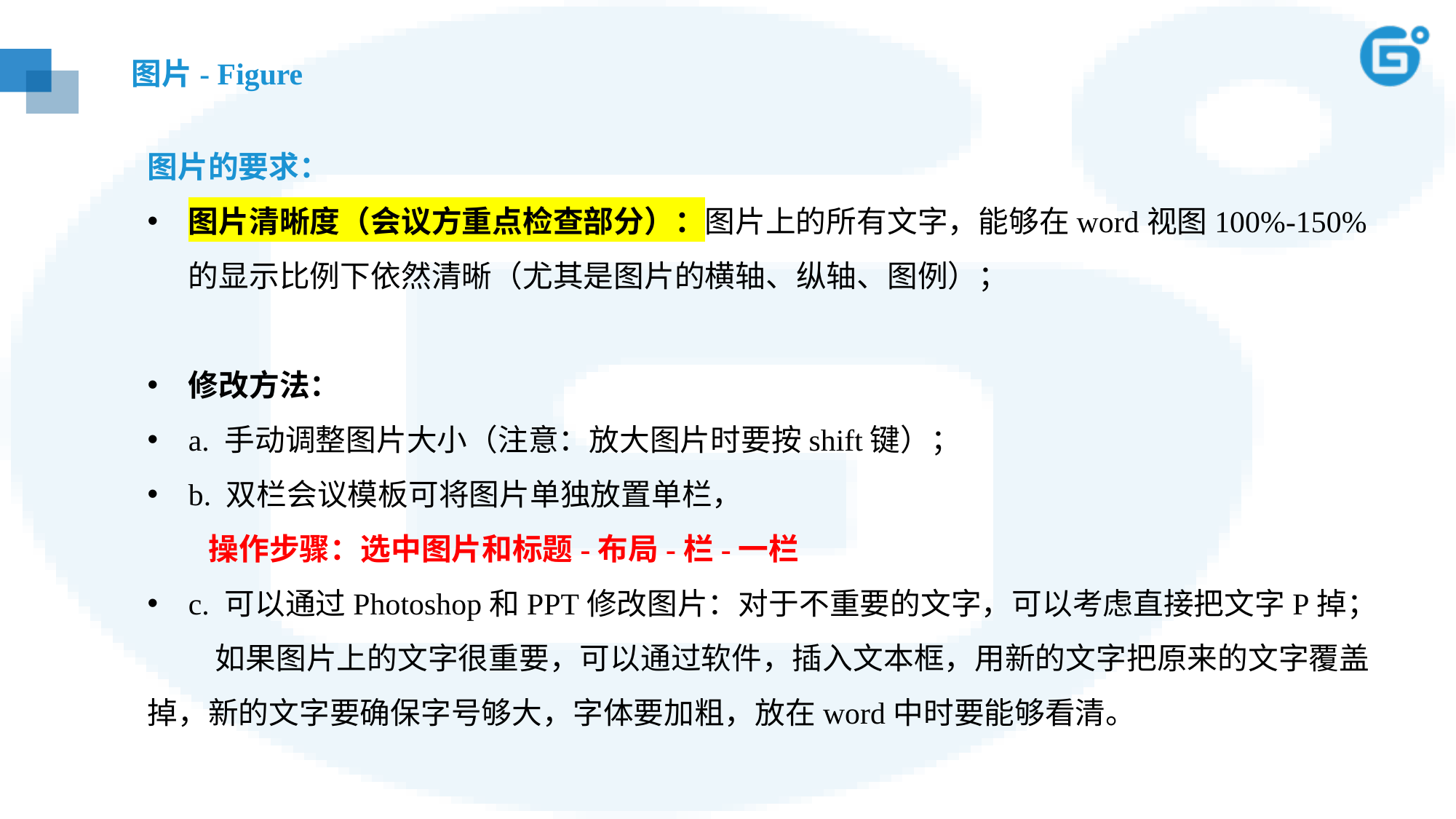

# 图片- Figure
图片的要求：
图片清晰度（会议方重点检查部分）：图片上的所有文字，能够在word视图100%-150%的显示比例下依然清晰（尤其是图片的横轴、纵轴、图例）；

修改方法：
a. 手动调整图片大小（注意：放大图片时要按shift键）；
b. 双栏会议模板可将图片单独放置单栏，
        操作步骤：选中图片和标题-布局-栏-一栏
c. 可以通过Photoshop和PPT修改图片：对于不重要的文字，可以考虑直接把文字P掉；
         如果图片上的文字很重要，可以通过软件，插入文本框，用新的文字把原来的文字覆盖掉，新的文字要确保字号够大，字体要加粗，放在word中时要能够看清。